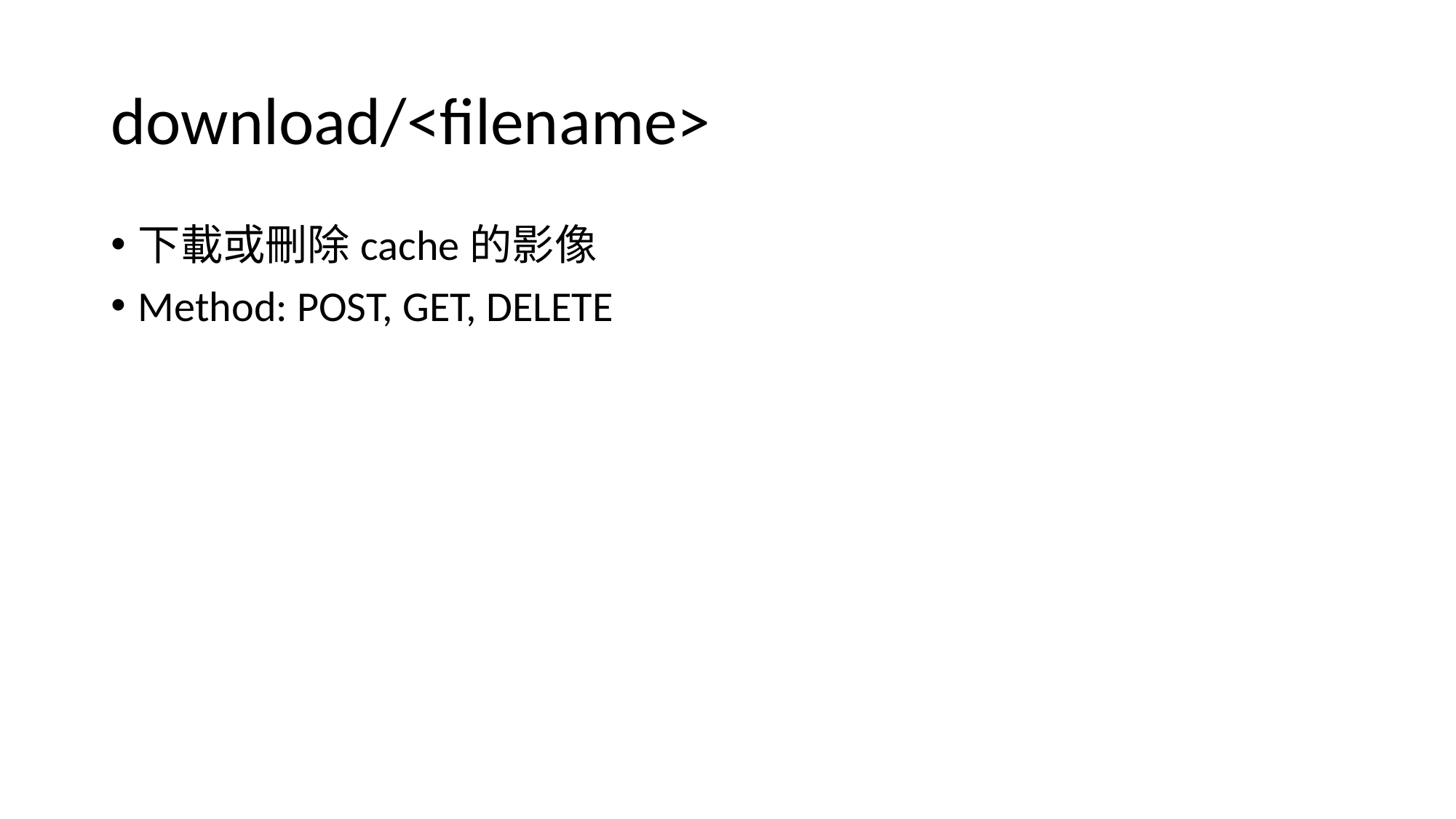

# download/<filename>
下載或刪除cache的影像
Method: POST, GET, DELETE